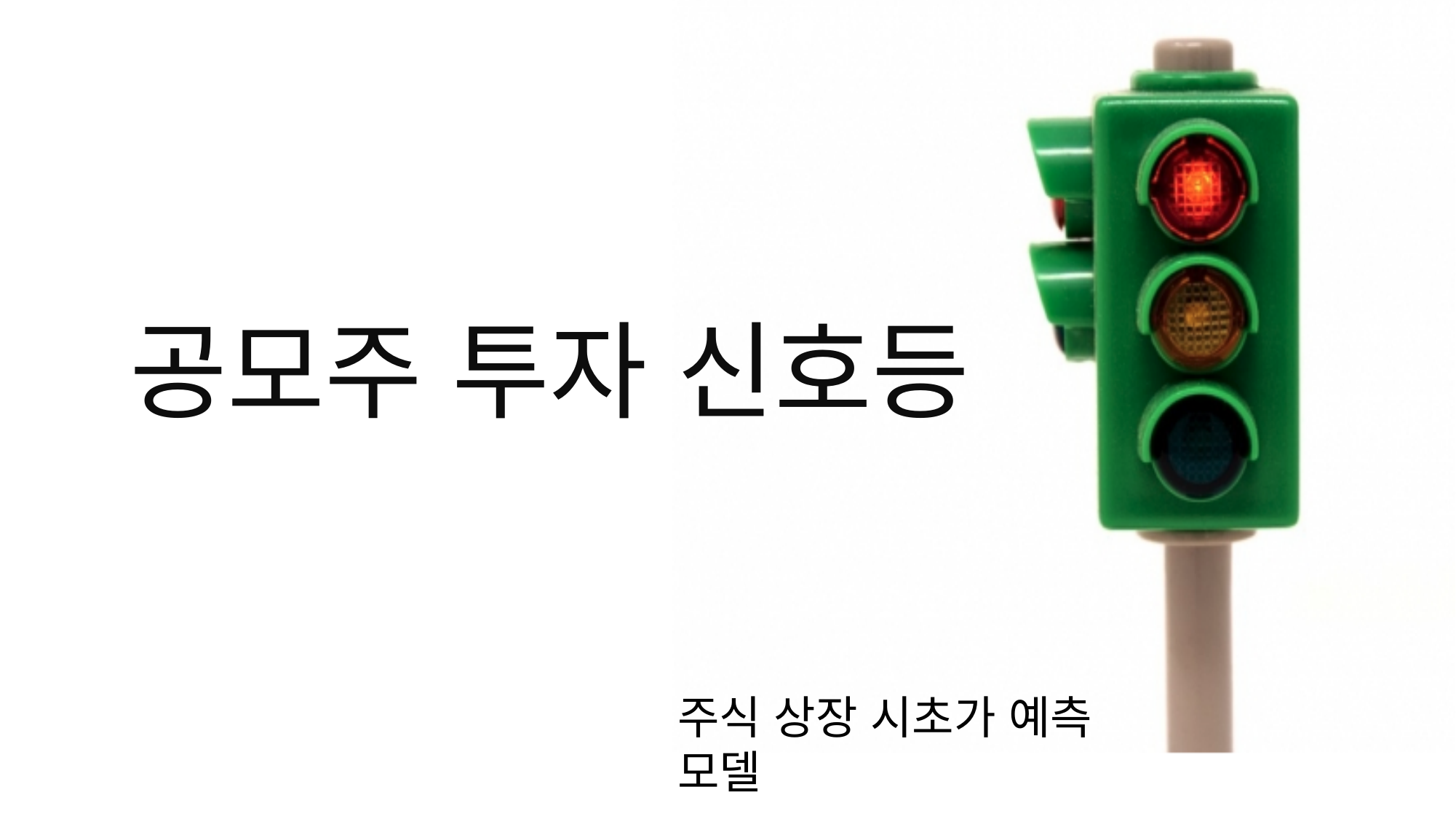

# 공모주 투자 신호등
주식 상장 시초가 예측 모델